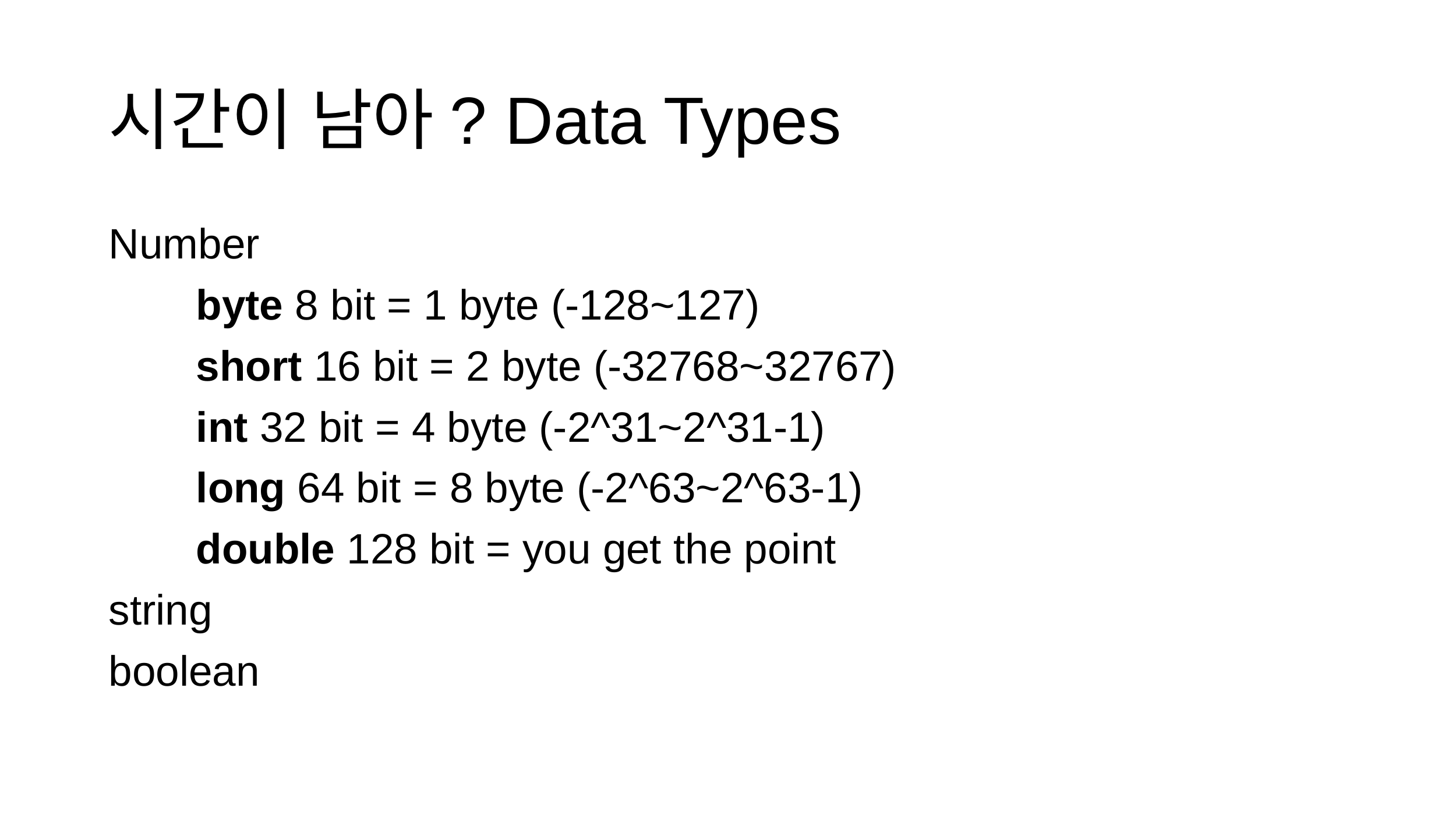

# 시간이 남아? Data Types
Number
	byte 8 bit = 1 byte (-128~127)
	short 16 bit = 2 byte (-32768~32767)
	int 32 bit = 4 byte (-2^31~2^31-1)
	long 64 bit = 8 byte (-2^63~2^63-1)
	double 128 bit = you get the point
string
boolean